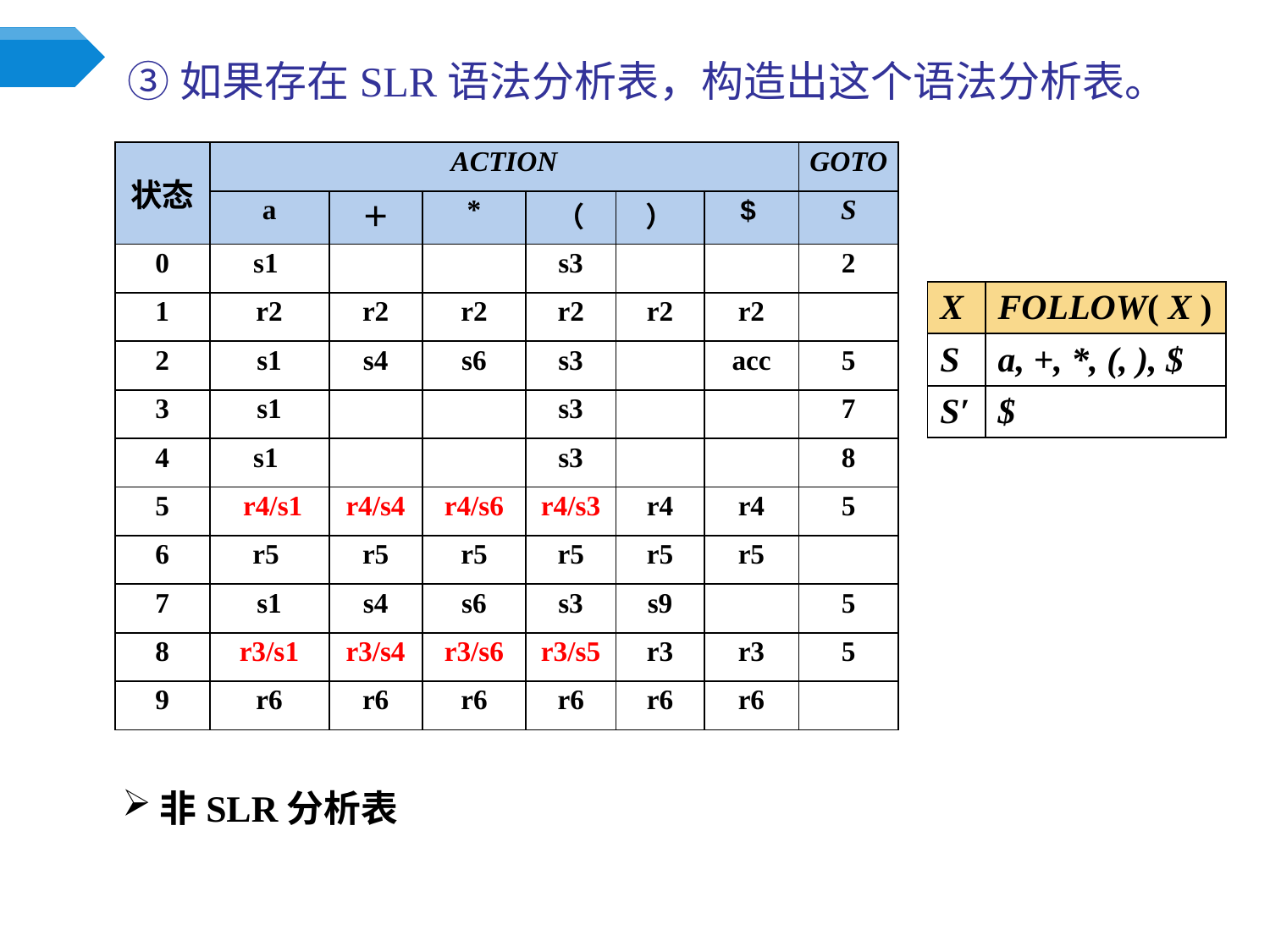

# ③如果存在SLR语法分析表，构造出这个语法分析表。
| 状态 | ACTION |  |  |  |  |  | GOTO |
| --- | --- | --- | --- | --- | --- | --- | --- |
|  | a | ＋ | \* | （ | ） | $ | S |
| 0 | s1 |  |  | s3 |  |  | 2 |
| 1 | r2 | r2 | r2 | r2 | r2 | r2 |  |
| 2 | s1 | s4 | s6 | s3 |  | acc | 5 |
| 3 | s1 |  |  | s3 |  |  | 7 |
| 4 | s1 |  |  | s3 |  |  | 8 |
| 5 | r4/s1 | r4/s4 | r4/s6 | r4/s3 | r4 | r4 | 5 |
| 6 | r5 | r5 | r5 | r5 | r5 | r5 |  |
| 7 | s1 | s4 | s6 | s3 | s9 |  | 5 |
| 8 | r3/s1 | r3/s4 | r3/s6 | r3/s5 | r3 | r3 | 5 |
| 9 | r6 | r6 | r6 | r6 | r6 | r6 |  |
| X | FOLLOW( X ) |
| --- | --- |
| S | a, +, \*, (, ), $ |
| S′ | $ |
非SLR分析表